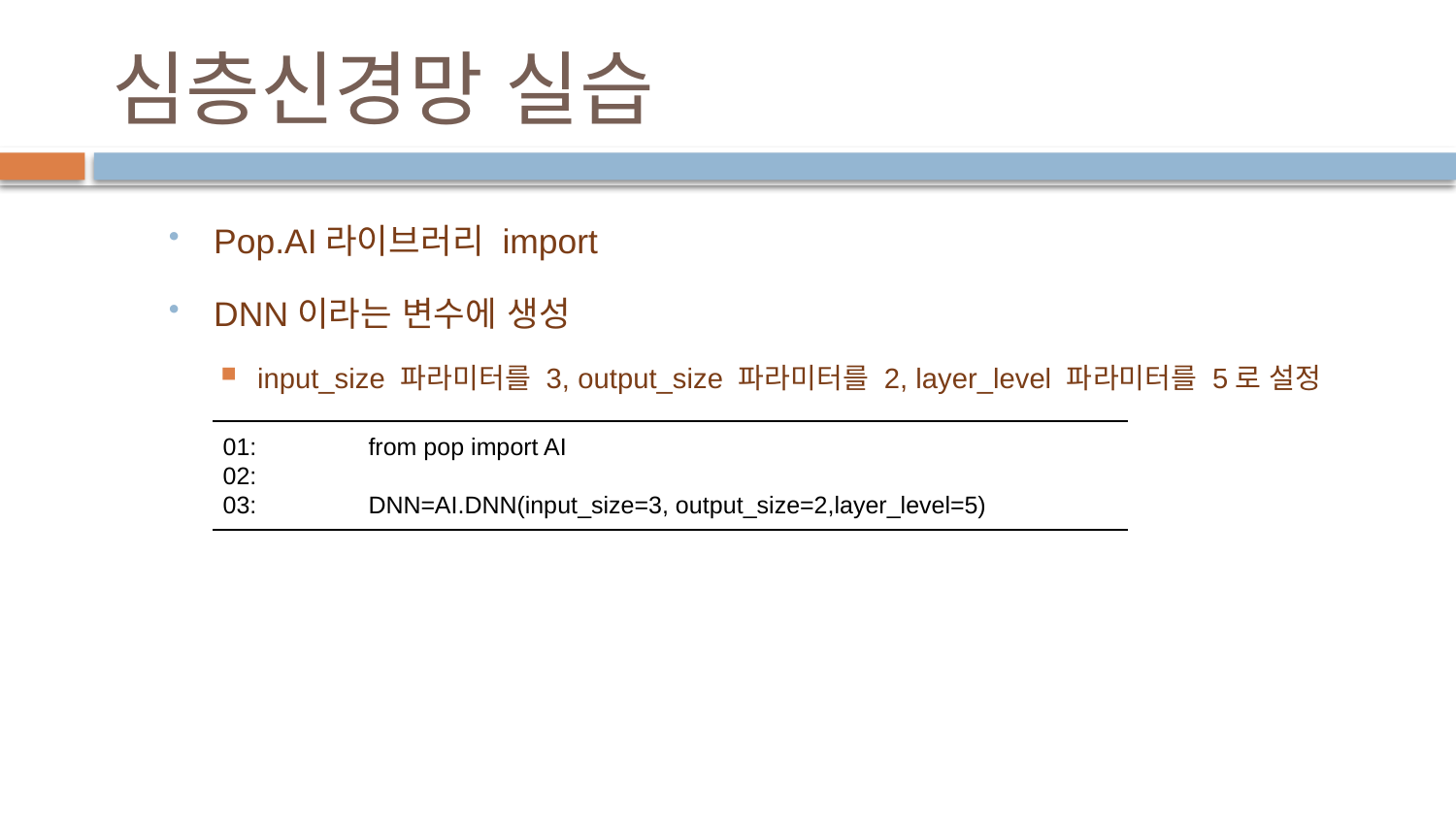

# 심층신경망 실습
Pop.AI라이브러리 import
DNN이라는 변수에 생성
input_size 파라미터를 3, output_size 파라미터를 2, layer_level 파라미터를 5로 설정

| 01: from pop import AI 02: 03: DNN=AI.DNN(input\_size=3, output\_size=2,layer\_level=5) |
| --- |